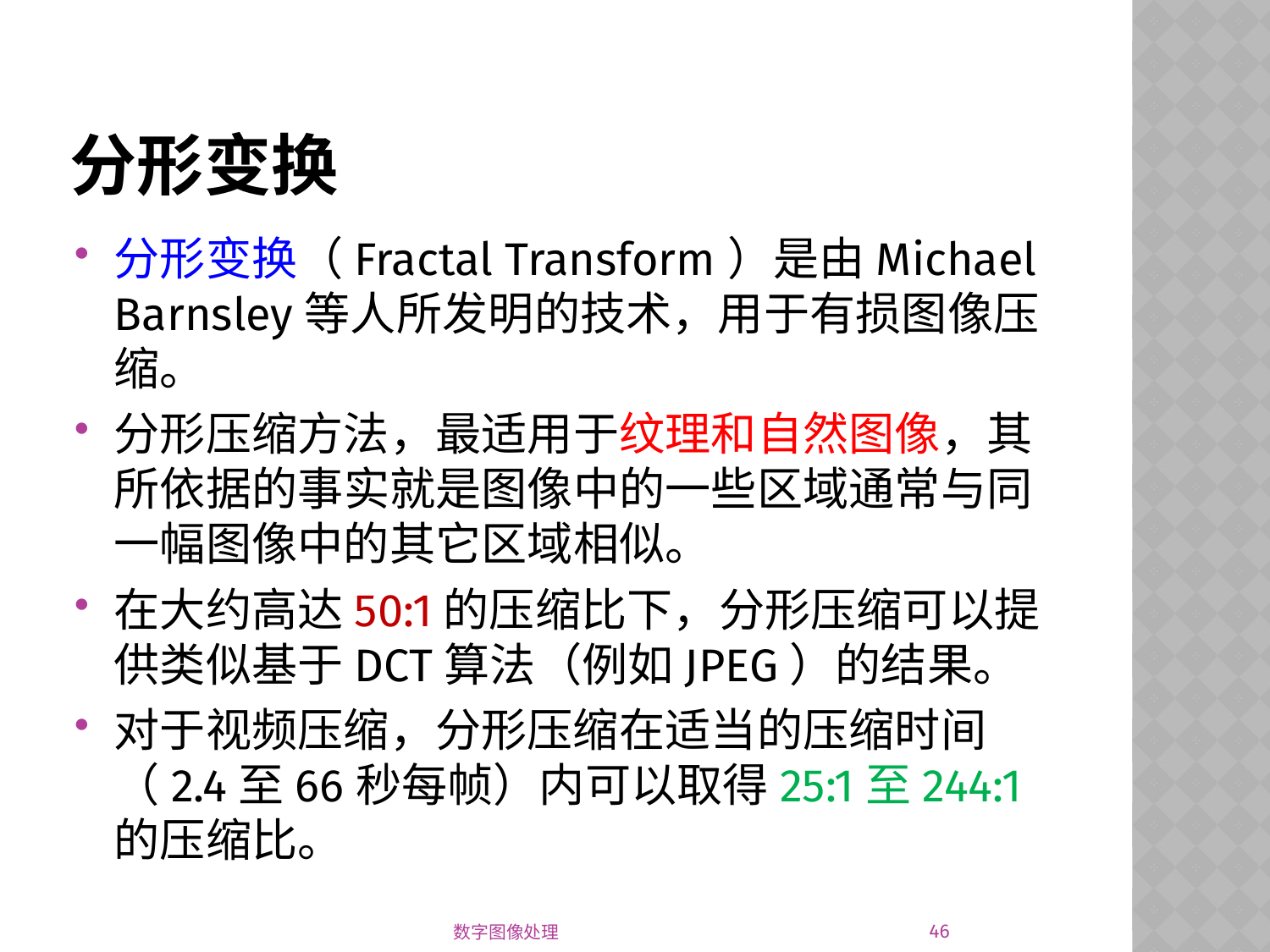

# 分形变换
分形变换（Fractal Transform）是由Michael Barnsley等人所发明的技术，用于有损图像压缩。
分形压缩方法，最适用于纹理和自然图像，其所依据的事实就是图像中的一些区域通常与同一幅图像中的其它区域相似。
在大约高达50:1的压缩比下，分形压缩可以提供类似基于DCT算法（例如JPEG）的结果。
对于视频压缩，分形压缩在适当的压缩时间（2.4至66秒每帧）内可以取得25:1至244:1的压缩比。
46
数字图像处理